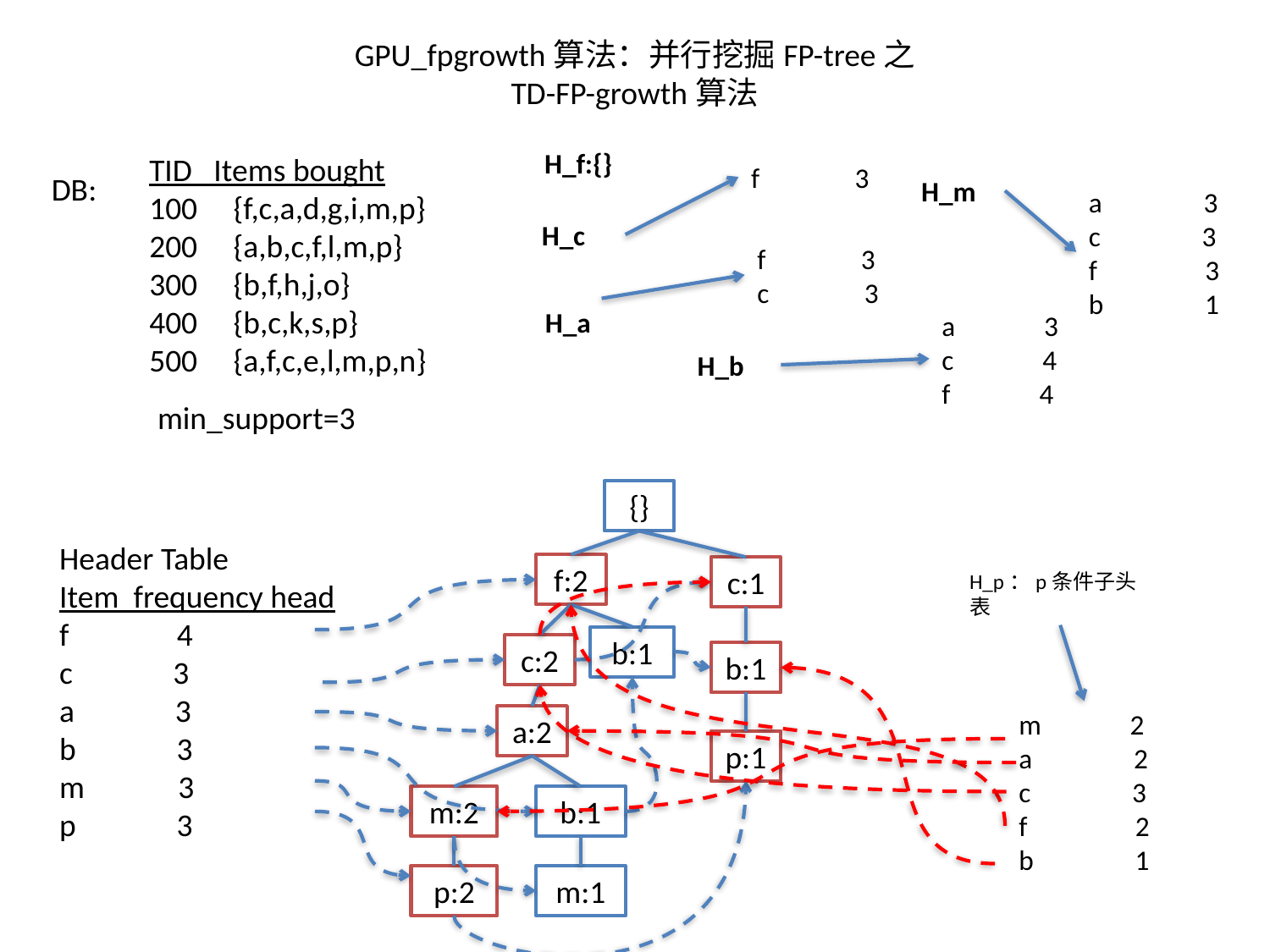

GPU_fpgrowth算法：并行挖掘FP-tree之
TD-FP-growth算法
H_f:{}
TID   Items bought
100     {f,c,a,d,g,i,m,p}
200     {a,b,c,f,l,m,p}
300     {b,f,h,j,o}
400     {b,c,k,s,p}
500     {a,f,c,e,l,m,p,n}
f               3
DB:
H_m
a                3
c                3
f                 3
b                1
H_c
f               3
c               3
H_a
a              3
c              4
f              4
H_b
min_support=3
{}
Header Table
Item  frequency head
f               4
c              3
a              3
b              3
m             3
p              3
f:2
c:1
H_p：p条件子头表
b:1
c:2
b:1
m              2
a                2
c                3
f                 2
b                1
a:2
p:1
m:2
b:1
p:2
m:1